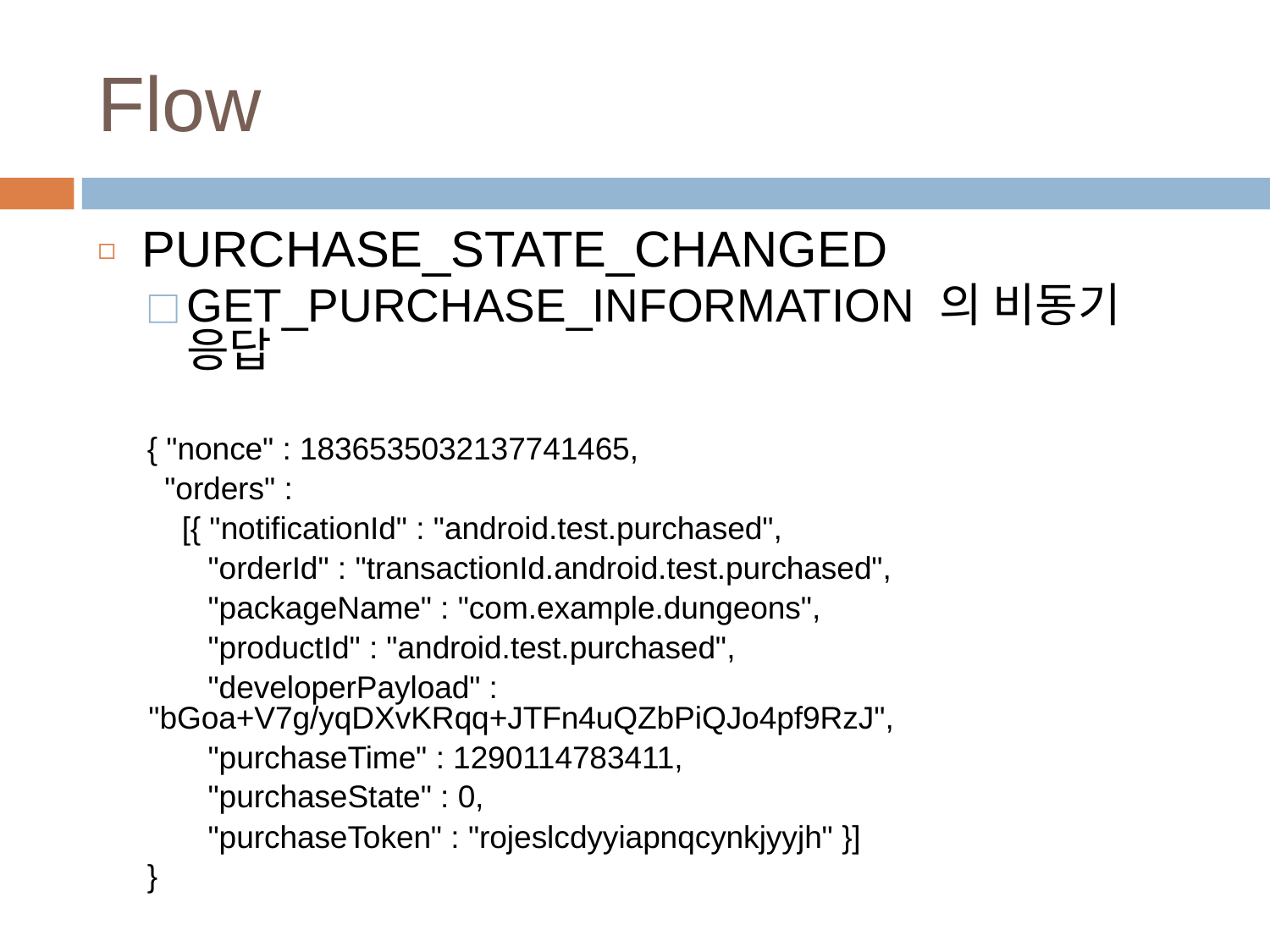

# Flow
PURCHASE_STATE_CHANGED
GET_PURCHASE_INFORMATION 의 비동기 응답

{ "nonce" : 1836535032137741465,
  "orders" :
    [{ "notificationId" : "android.test.purchased",
       "orderId" : "transactionId.android.test.purchased",
       "packageName" : "com.example.dungeons",
       "productId" : "android.test.purchased",
       "developerPayload" : "bGoa+V7g/yqDXvKRqq+JTFn4uQZbPiQJo4pf9RzJ",
       "purchaseTime" : 1290114783411,
       "purchaseState" : 0,
       "purchaseToken" : "rojeslcdyyiapnqcynkjyyjh" }]
}